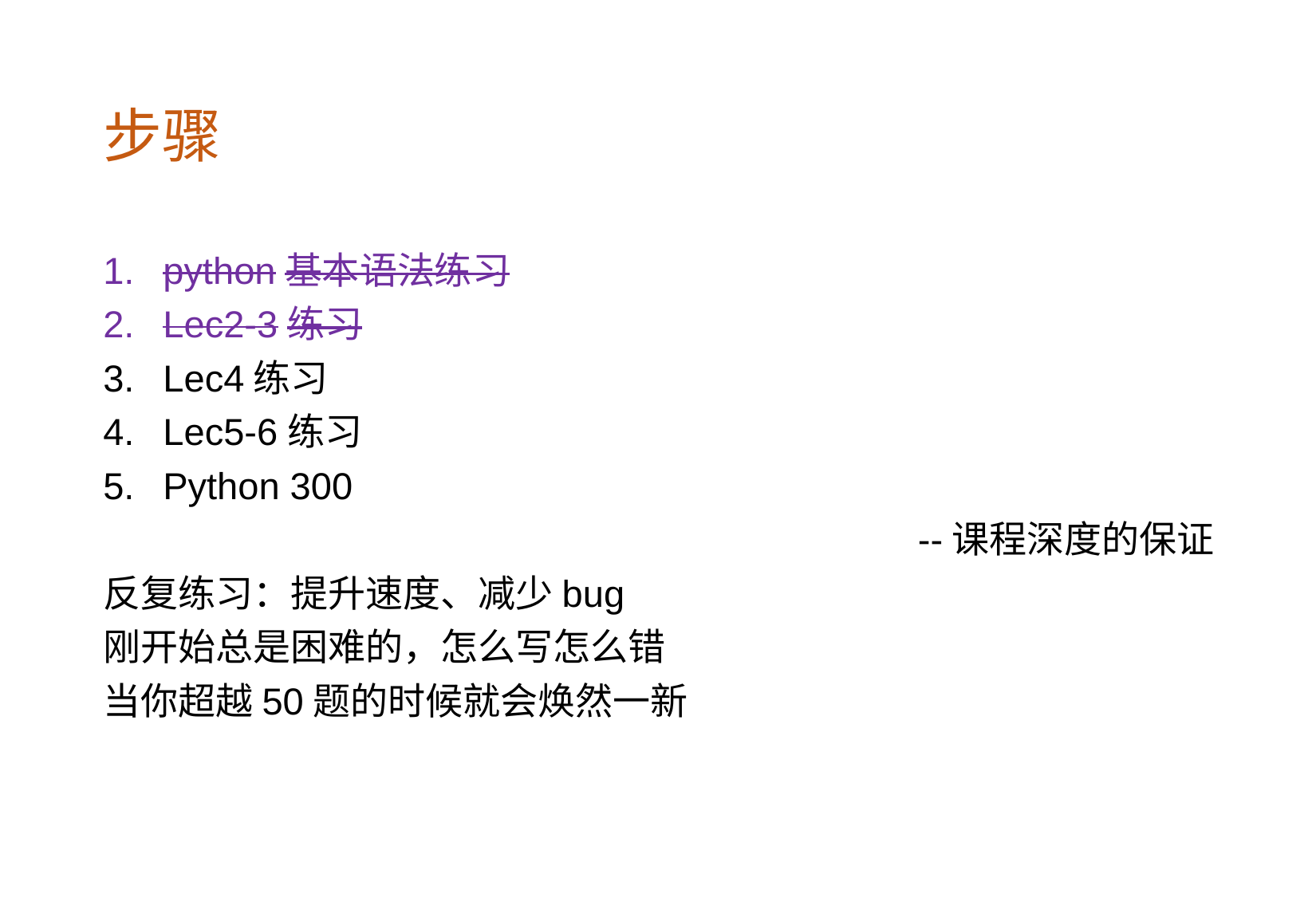

# 步骤
python基本语法练习
Lec2-3练习
Lec4练习
Lec5-6练习
Python 300
--课程深度的保证
反复练习：提升速度、减少bug
刚开始总是困难的，怎么写怎么错
当你超越50题的时候就会焕然一新